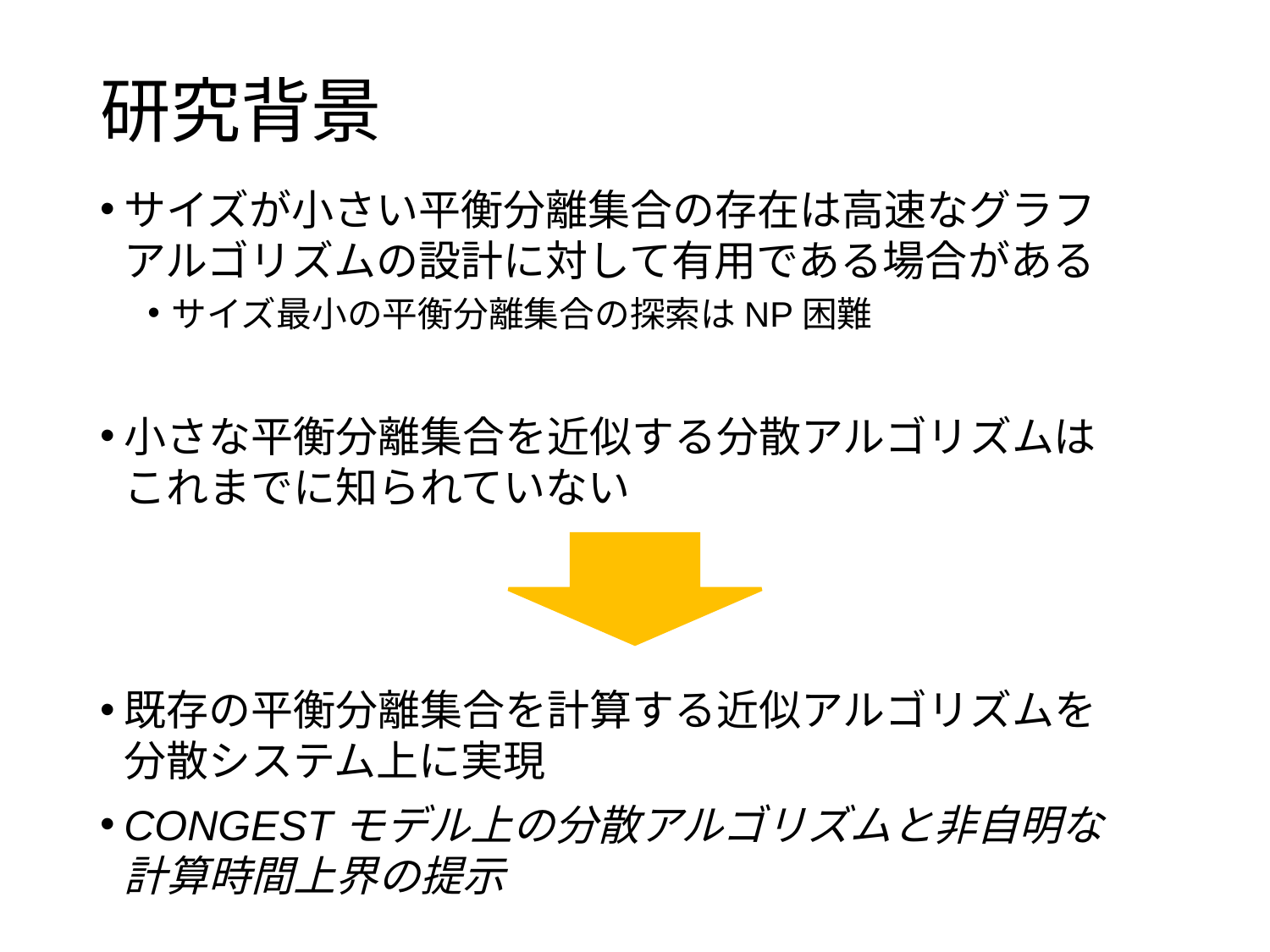

# 研究背景
サイズが小さい平衡分離集合の存在は高速なグラフ
アルゴリズムの設計に対して有用である場合がある
サイズ最小の平衡分離集合の探索はNP困難

小さな平衡分離集合を近似する分散アルゴリズムは
これまでに知られていない

既存の平衡分離集合を計算する近似アルゴリズムを
分散システム上に実現
CONGESTモデル上の分散アルゴリズムと非自明な
計算時間上界の提示